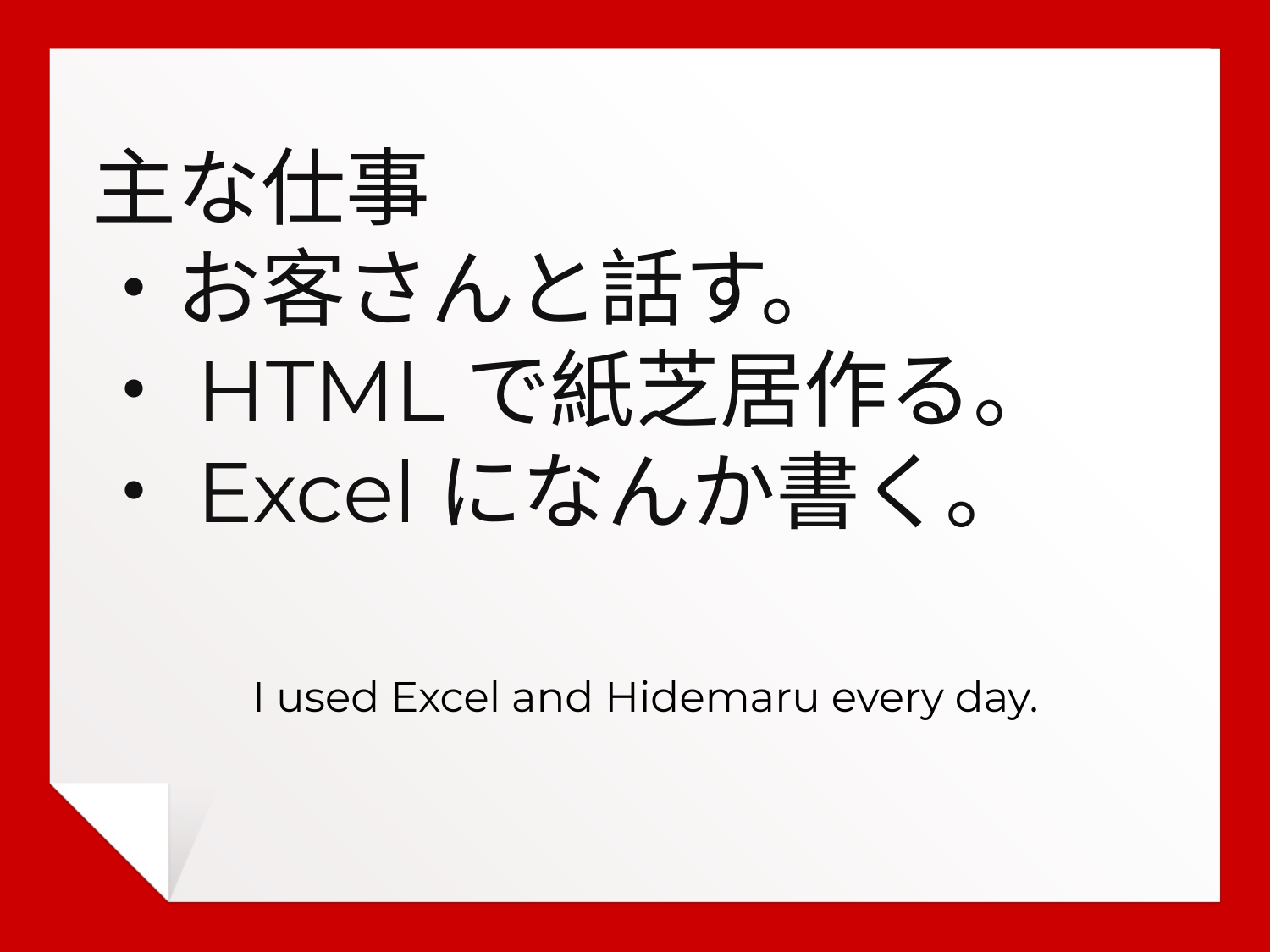

主な仕事
・お客さんと話す。
・HTMLで紙芝居作る。
・Excelになんか書く。
　I used Excel and Hidemaru every day.